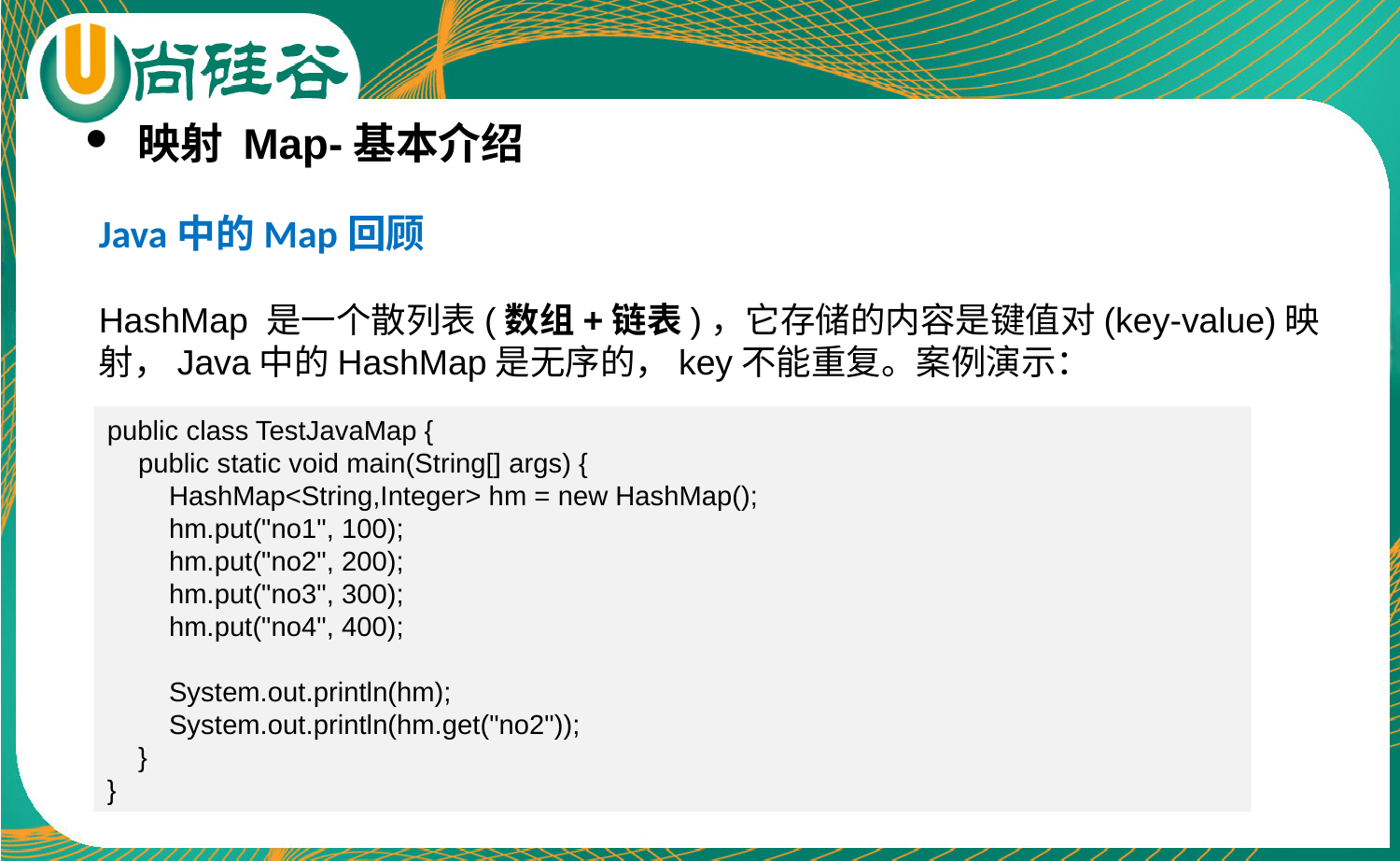

映射 Map-基本介绍

Java中的Map回顾

HashMap 是一个散列表(数组+链表)，它存储的内容是键值对(key-value)映射，Java中的HashMap是无序的，key不能重复。案例演示：

public class TestJavaMap {
    public static void main(String[] args) {
        HashMap<String,Integer> hm = new HashMap();
        hm.put("no1", 100);
        hm.put("no2", 200);
        hm.put("no3", 300);
        hm.put("no4", 400);

        System.out.println(hm);
        System.out.println(hm.get("no2"));
    }
}